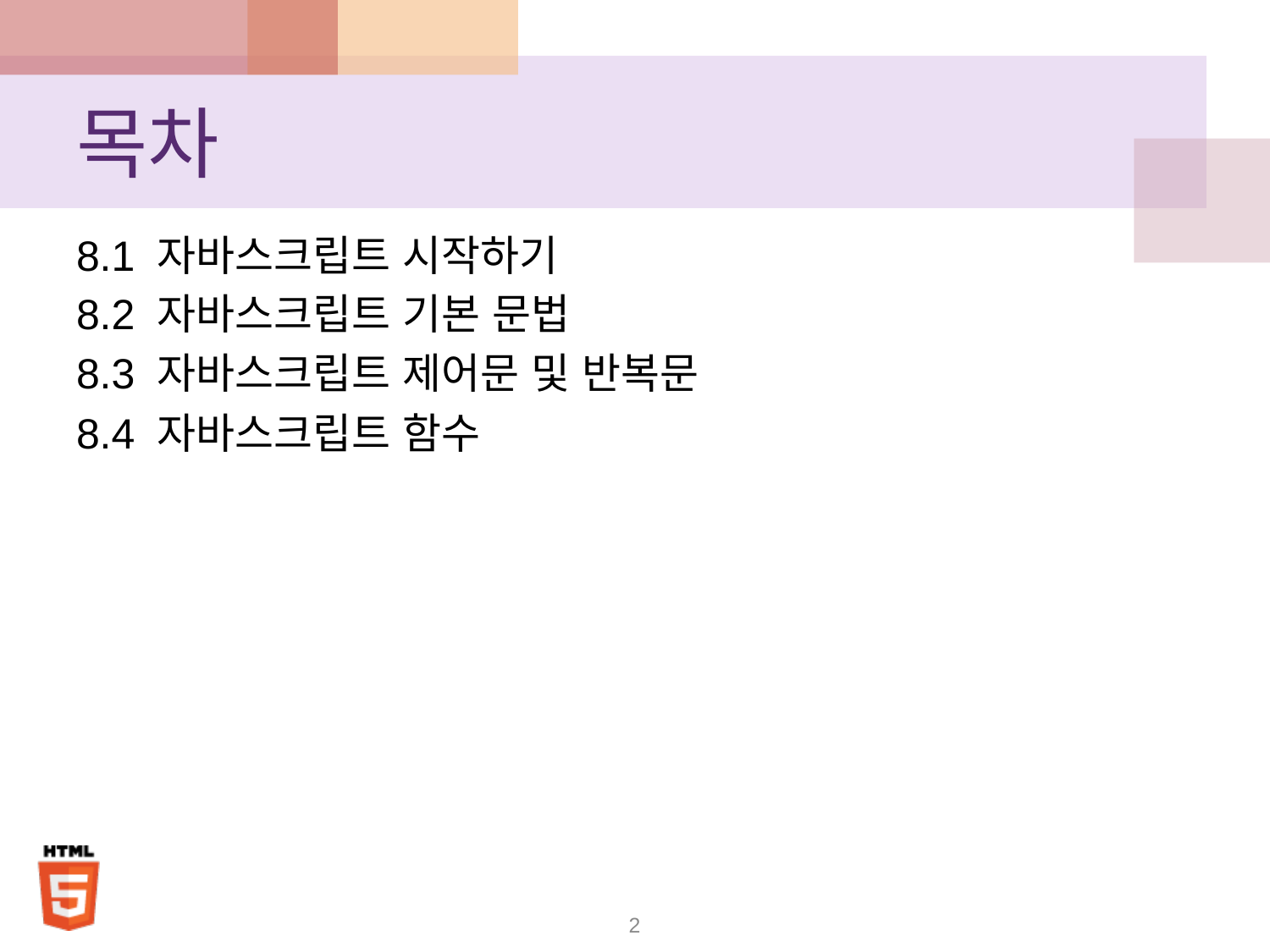

# 목차
8.1 자바스크립트 시작하기
8.2 자바스크립트 기본 문법
8.3 자바스크립트 제어문 및 반복문
8.4 자바스크립트 함수
2